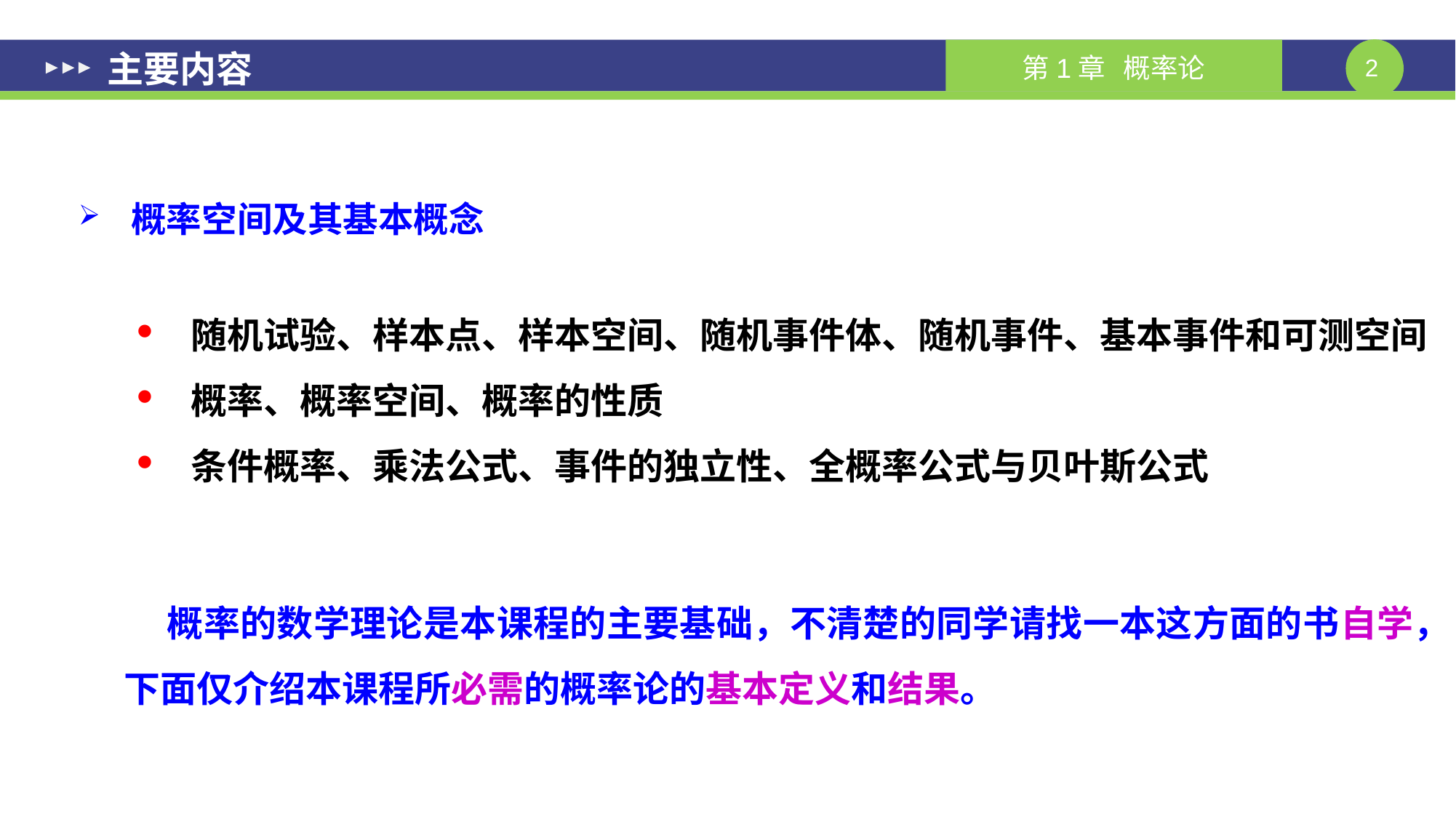

# 主要内容
概率空间及其基本概念

随机试验、样本点、样本空间、随机事件体、随机事件、基本事件和可测空间
概率、概率空间、概率的性质
条件概率、乘法公式、事件的独立性、全概率公式与贝叶斯公式

	    概率的数学理论是本课程的主要基础，不清楚的同学请找一本这方面的书自学，下面仅介绍本课程所必需的概率论的基本定义和结果。